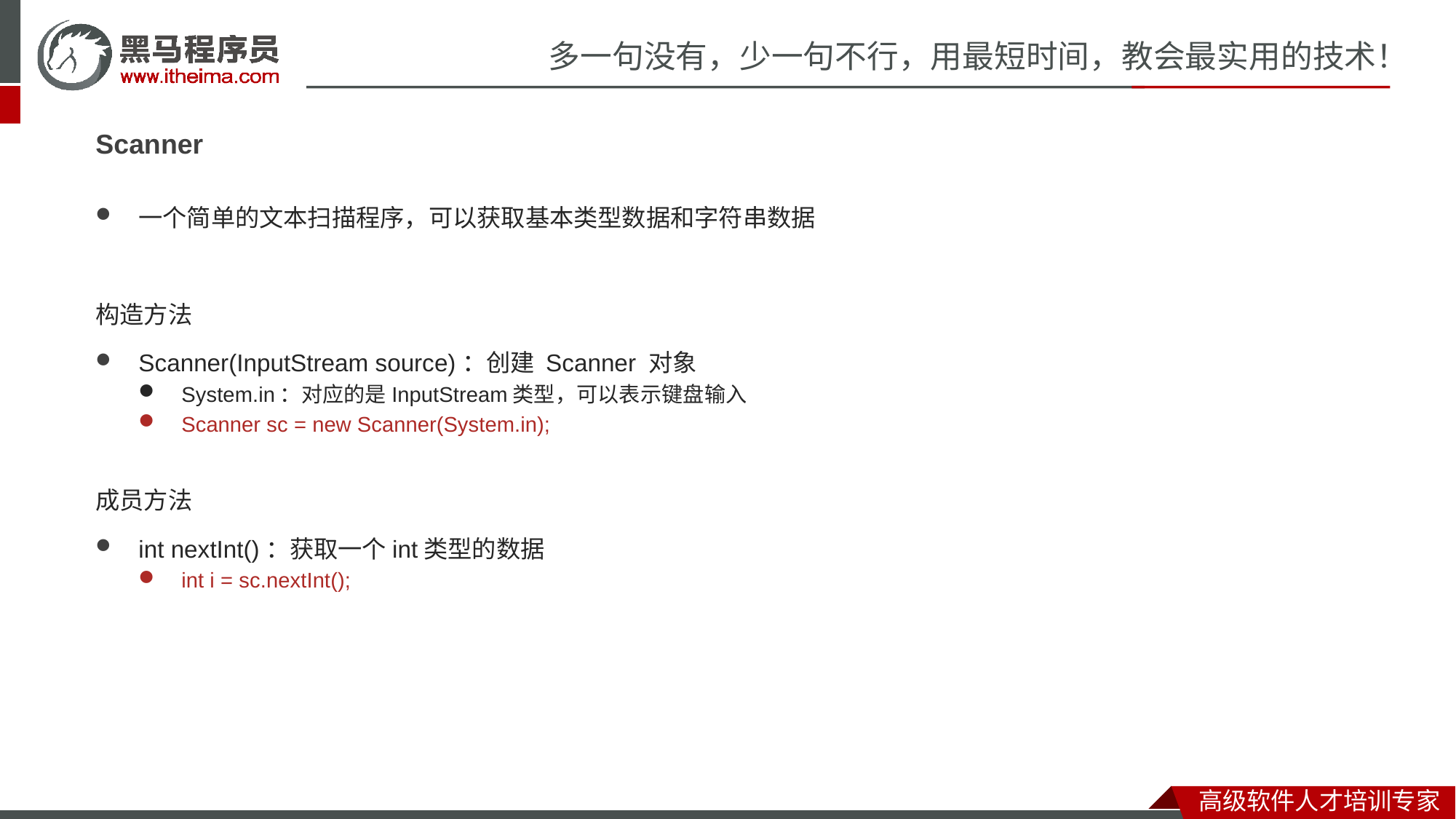

Scanner
一个简单的文本扫描程序，可以获取基本类型数据和字符串数据

构造方法
Scanner​(InputStream source)：创建 Scanner 对象
System.in：对应的是InputStream类型，可以表示键盘输入
Scanner sc = new Scanner(System.in);

成员方法
int nextInt()：获取一个int类型的数据
int i = sc.nextInt();